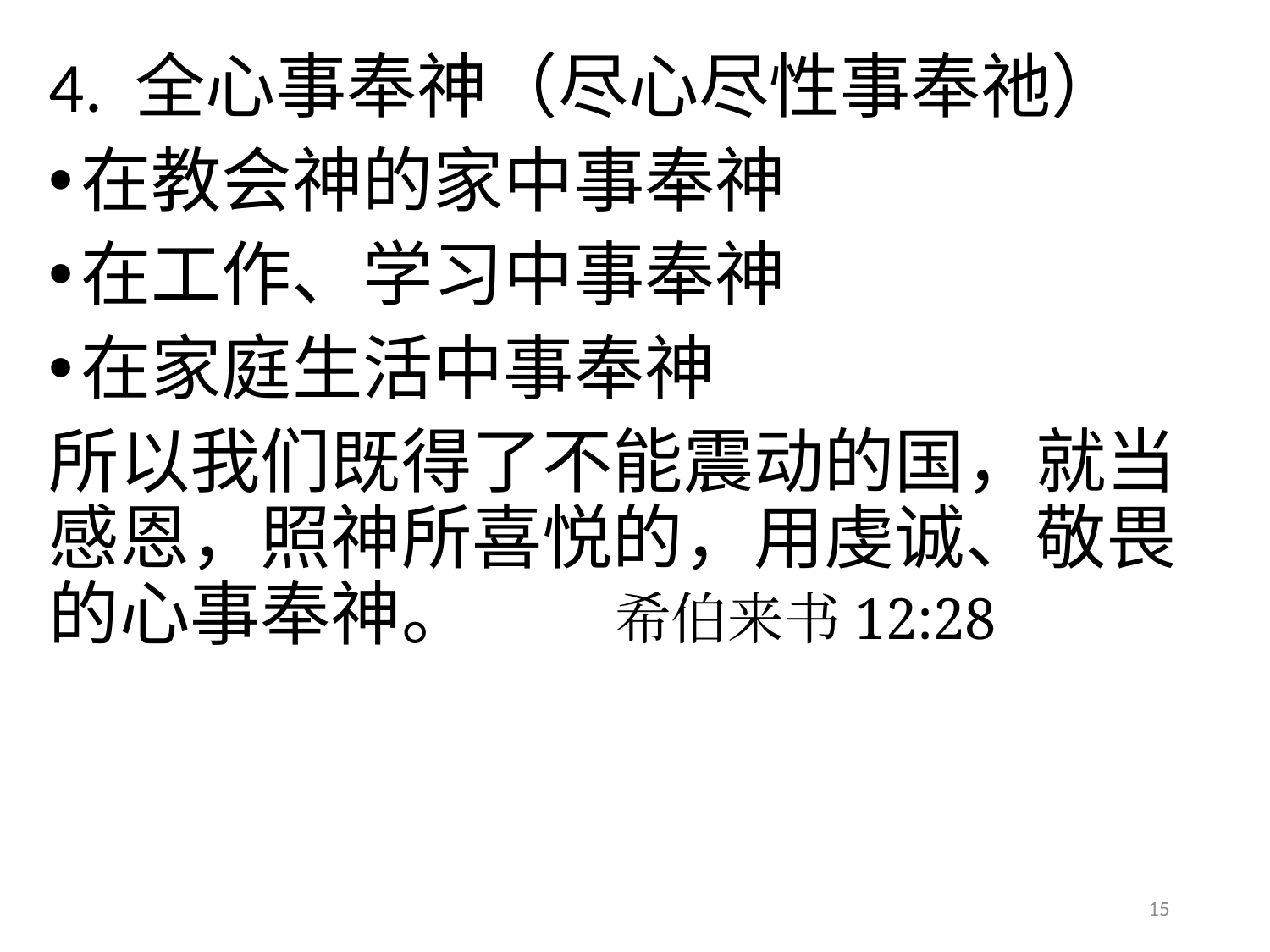

# 4. 全心事奉神（尽心尽性事奉祂）
在教会神的家中事奉神
在工作、学习中事奉神
在家庭生活中事奉神
所以我们既得了不能震动的国，就当感恩，照神所喜悦的，用虔诚、敬畏的心事奉神。         希伯来书12:28

15